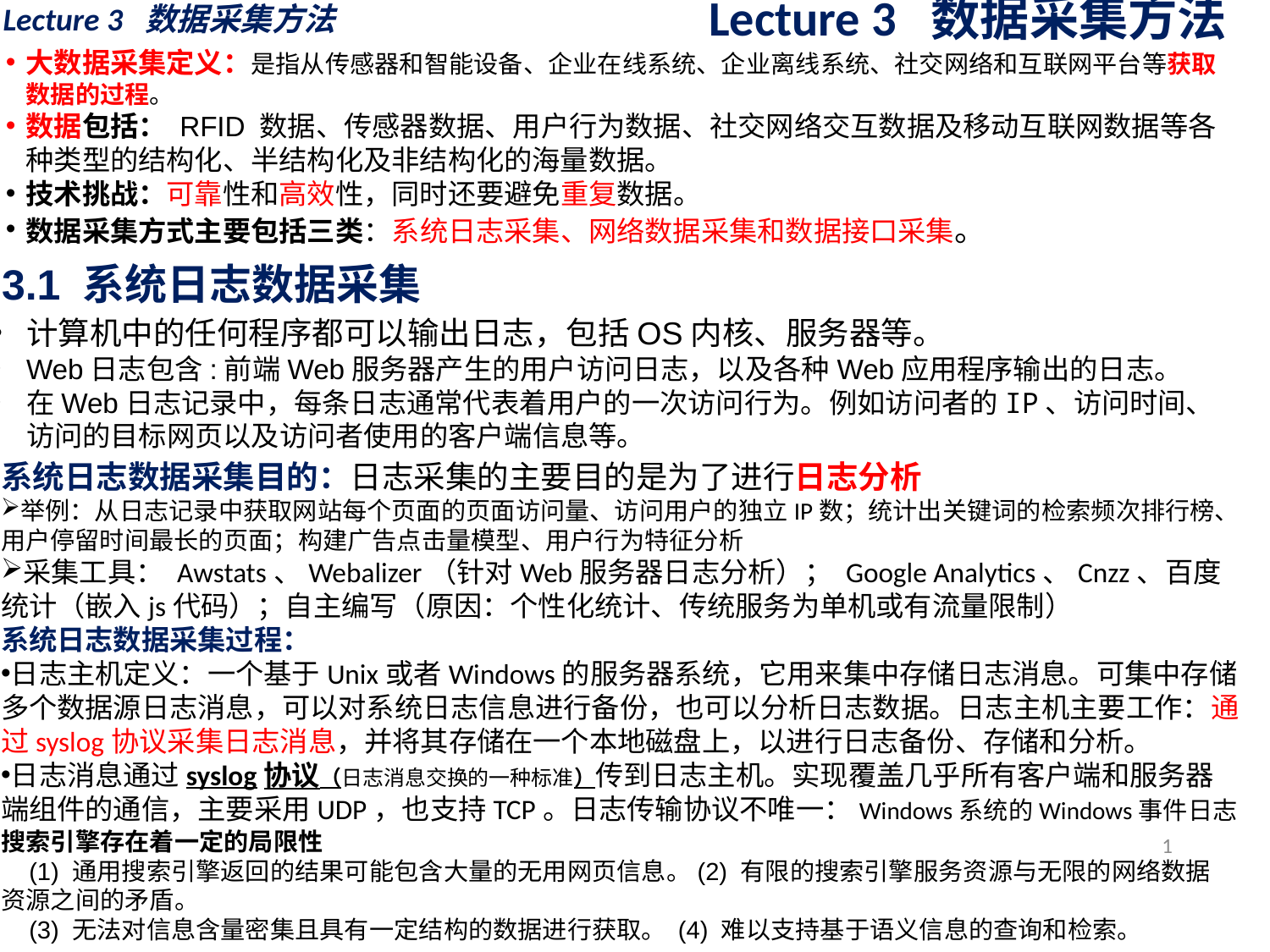

Lecture 3  数据采集方法
大数据采集定义：是指从传感器和智能设备、企业在线系统、企业离线系统、社交网络和互联网平台等获取数据的过程。
数据包括： RFID 数据、传感器数据、用户行为数据、社交网络交互数据及移动互联网数据等各种类型的结构化、半结构化及非结构化的海量数据。
技术挑战：可靠性和高效性，同时还要避免重复数据。
数据采集方式主要包括三类：系统日志采集、网络数据采集和数据接口采集。
3.1 系统日志数据采集
计算机中的任何程序都可以输出日志，包括OS内核、服务器等。
Web日志包含:前端Web服务器产生的用户访问日志，以及各种Web应用程序输出的日志。
在Web日志记录中，每条日志通常代表着用户的一次访问行为。例如访问者的IP、访问时间、访问的目标网页以及访问者使用的客户端信息等。

系统日志数据采集目的：日志采集的主要目的是为了进行日志分析
举例：从日志记录中获取网站每个页面的页面访问量、访问用户的独立IP数；统计出关键词的检索频次排行榜、用户停留时间最长的页面；构建广告点击量模型、用户行为特征分析
采集工具： Awstats、Webalizer（针对Web服务器日志分析）； Google Analytics、Cnzz、百度统计（嵌入js代码）；自主编写（原因：个性化统计、传统服务为单机或有流量限制）
系统日志数据采集过程：
日志主机定义：一个基于Unix或者Windows的服务器系统，它用来集中存储日志消息。可集中存储多个数据源日志消息，可以对系统日志信息进行备份，也可以分析日志数据。日志主机主要工作：通过syslog协议采集日志消息，并将其存储在一个本地磁盘上，以进行日志备份、存储和分析。
日志消息通过syslog协议（日志消息交换的一种标准）传到日志主机。实现覆盖几乎所有客户端和服务器端组件的通信，主要采用UDP，也支持TCP。日志传输协议不唯一：Windows系统的Windows事件日志
1
搜索引擎存在着一定的局限性
    (1) 通用搜索引擎返回的结果可能包含大量的无用网页信息。(2) 有限的搜索引擎服务资源与无限的网络数据资源之间的矛盾。
    (3) 无法对信息含量密集且具有一定结构的数据进行获取。 (4) 难以支持基于语义信息的查询和检索。